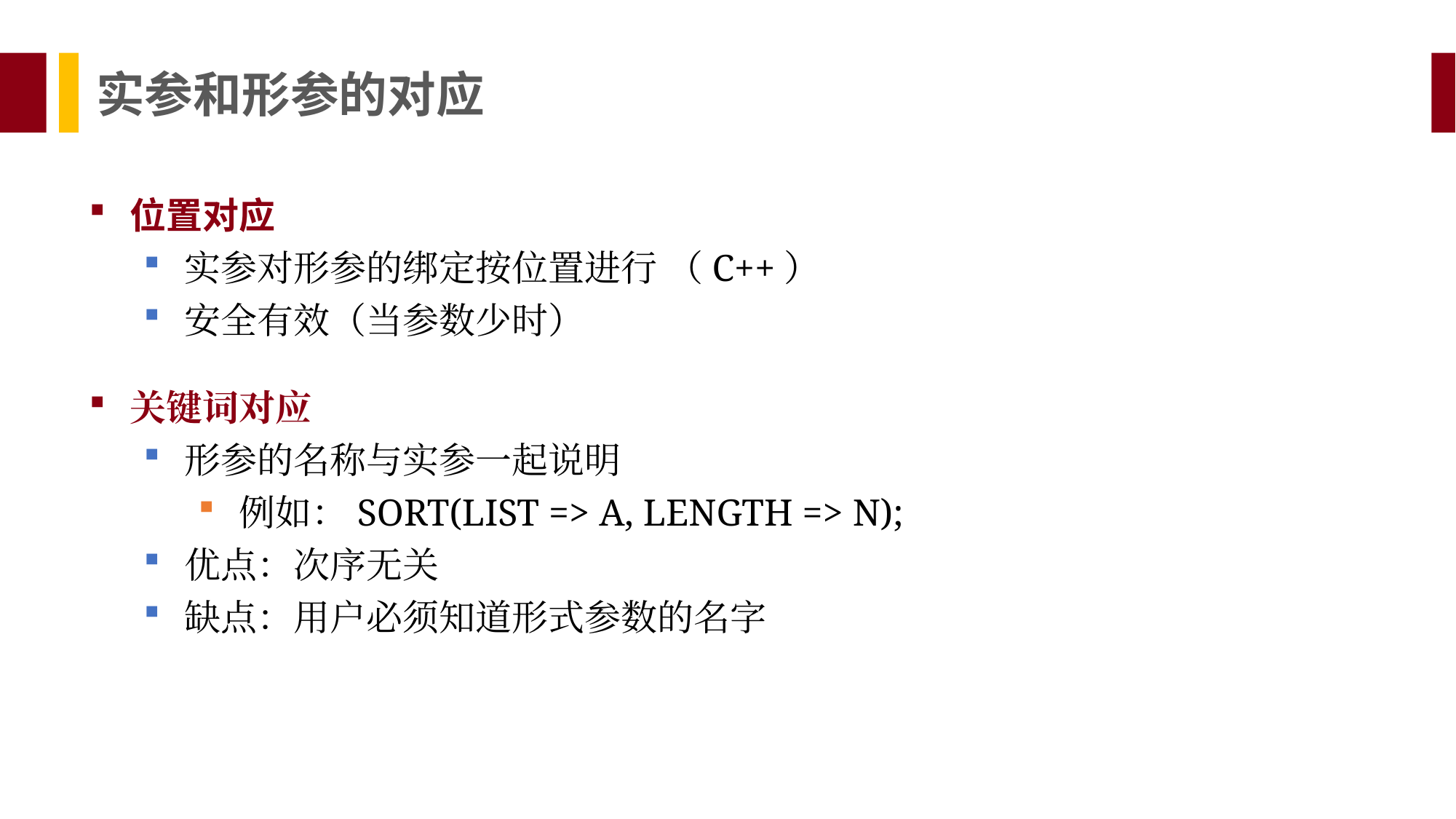

实参和形参的对应
位置对应
实参对形参的绑定按位置进行 （C++）
安全有效（当参数少时）
关键词对应
形参的名称与实参一起说明
例如：SORT(LIST => A, LENGTH => N);
优点：次序无关
缺点：用户必须知道形式参数的名字